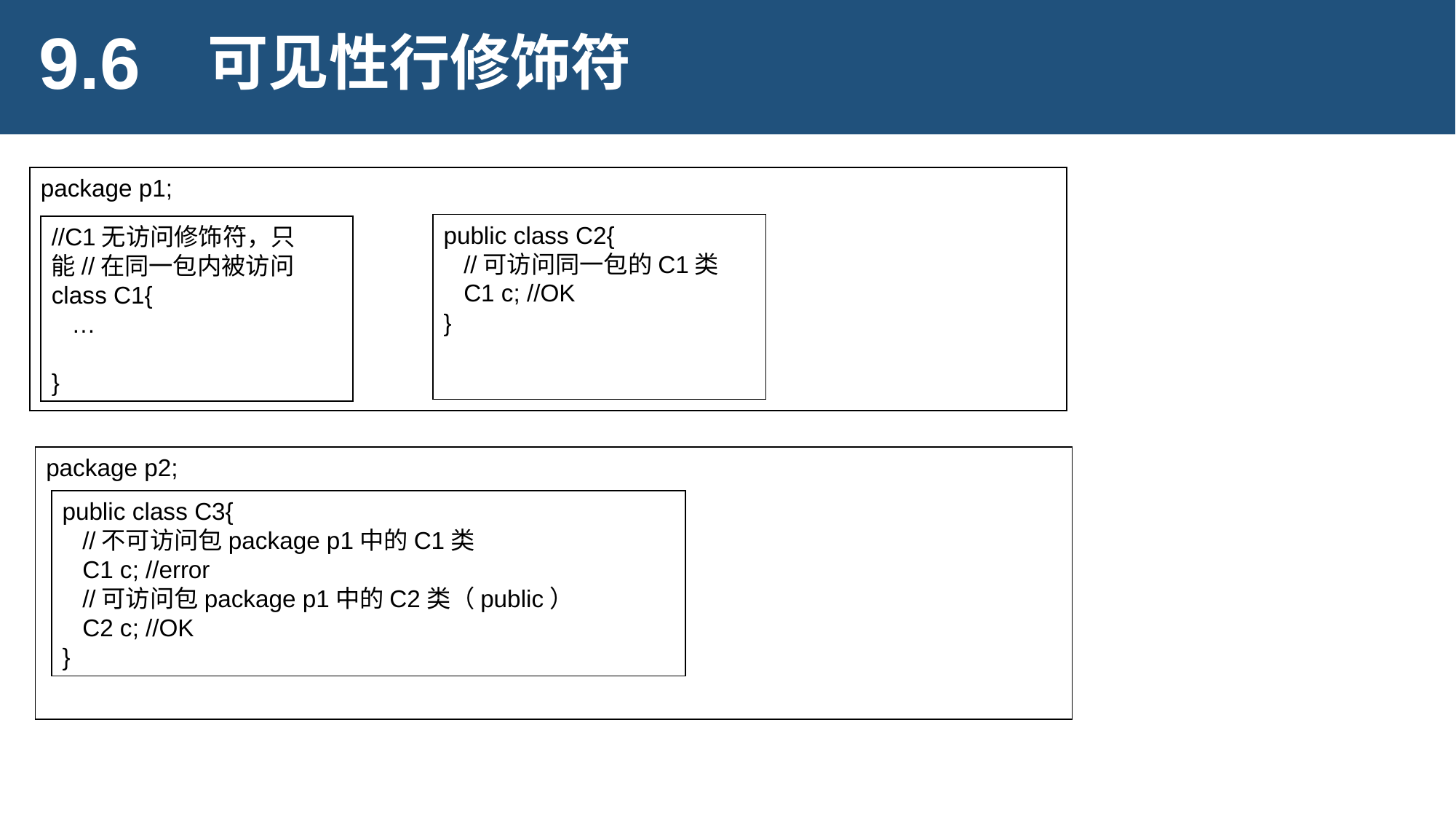

9.6
可见性行修饰符
package p1;

public class C2{
   //可访问同一包的C1类
   C1 c; //OK
}

//C1无访问修饰符，只能//在同一包内被访问
class C1{
   …

}
package p2;

public class C3{
   //不可访问包package p1中的C1类
   C1 c; //error
   //可访问包package p1中的C2类（public）
   C2 c; //OK
}